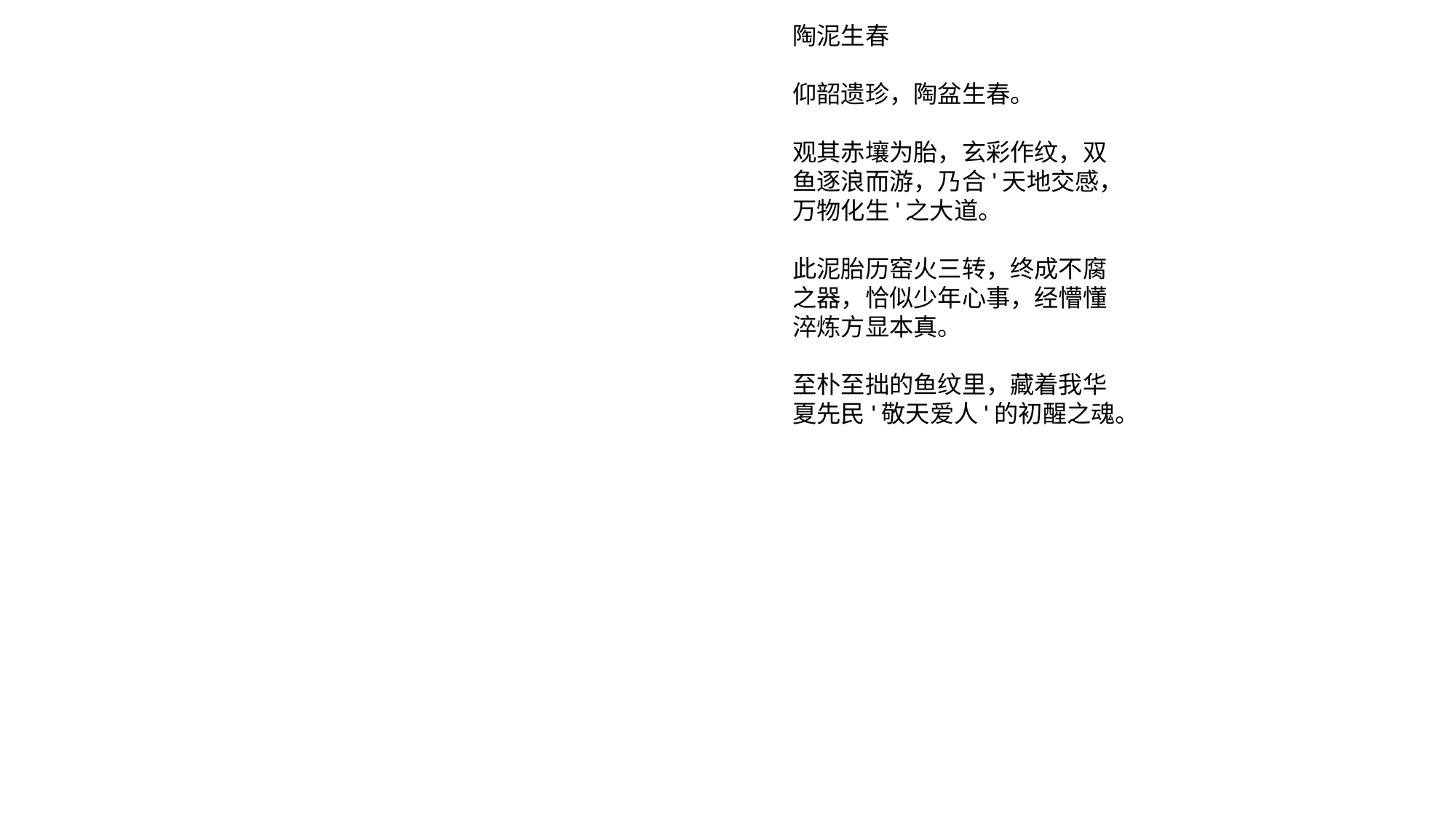

陶泥生春

仰韶遗珍，陶盆生春。

观其赤壤为胎，玄彩作纹，双鱼逐浪而游，乃合'天地交感，万物化生'之大道。

此泥胎历窑火三转，终成不腐之器，恰似少年心事，经懵懂淬炼方显本真。

至朴至拙的鱼纹里，藏着我华夏先民'敬天爱人'的初醒之魂。